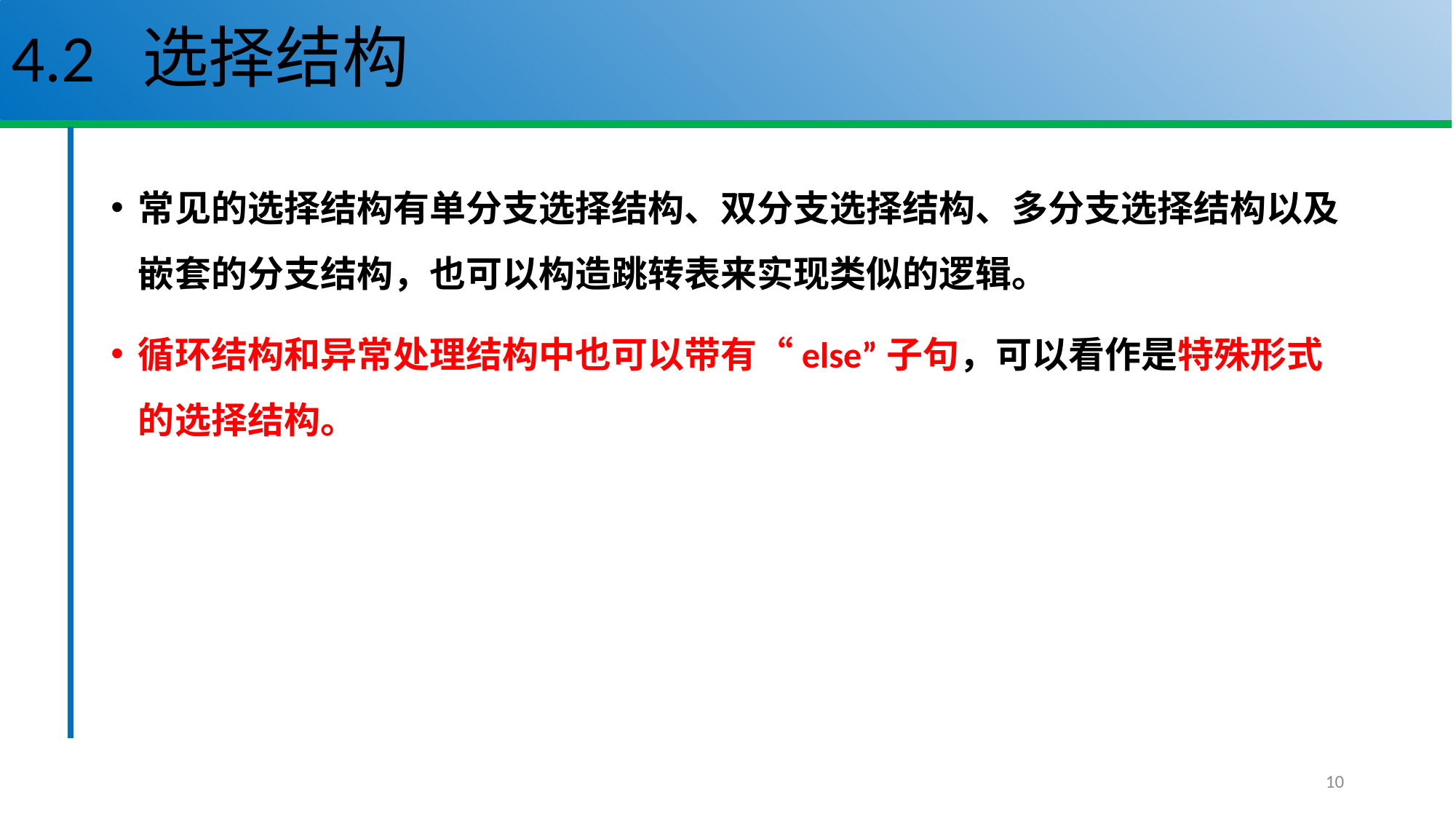

# 4.2  选择结构
常见的选择结构有单分支选择结构、双分支选择结构、多分支选择结构以及嵌套的分支结构，也可以构造跳转表来实现类似的逻辑。
循环结构和异常处理结构中也可以带有“else”子句，可以看作是特殊形式的选择结构。
10